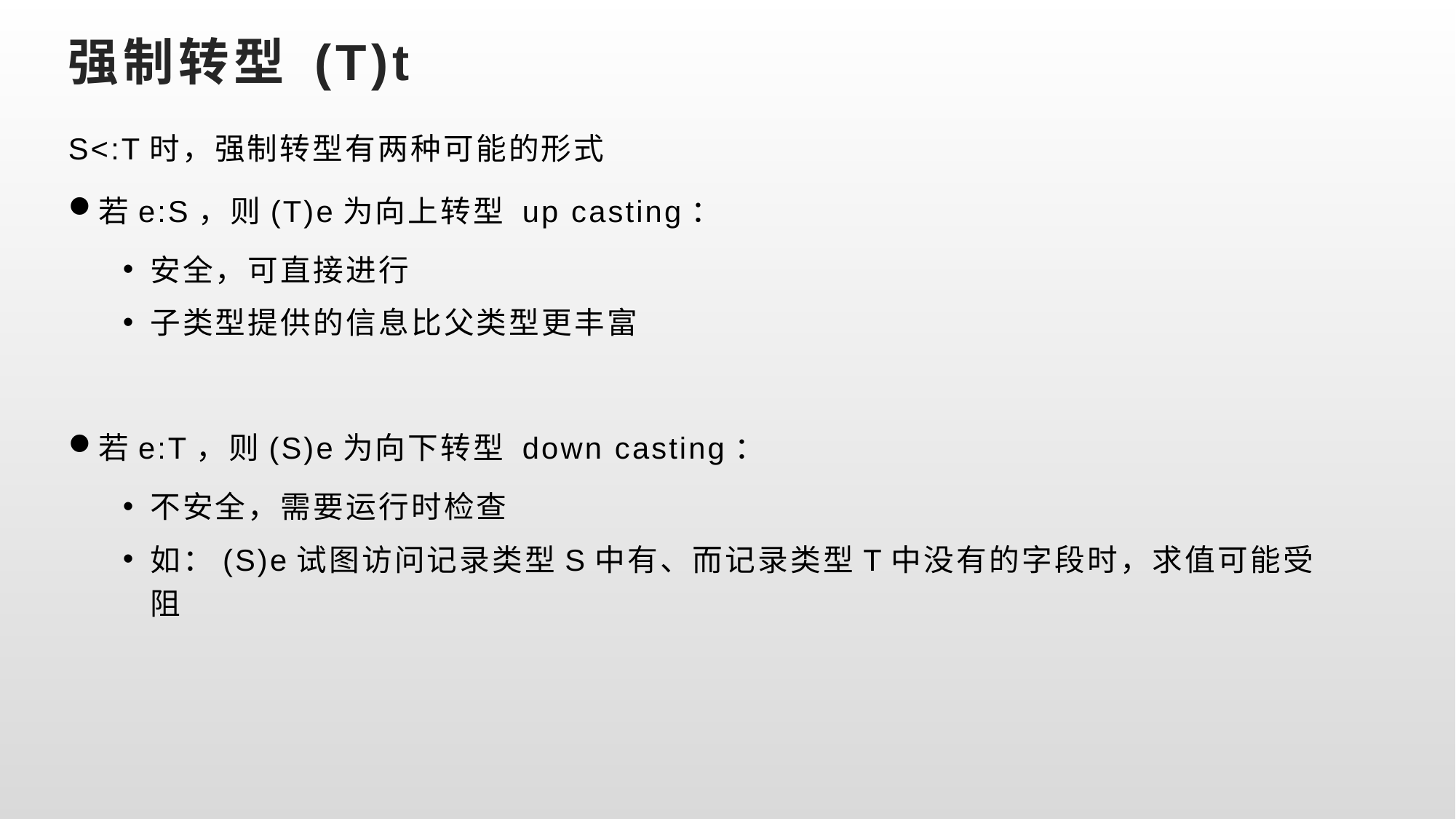

# 强制转型 (T)t
S<:T时，强制转型有两种可能的形式
若e:S，则(T)e为向上转型 up casting：
安全，可直接进行
子类型提供的信息比父类型更丰富

若e:T，则(S)e为向下转型 down casting：
不安全，需要运行时检查
如：(S)e试图访问记录类型S中有、而记录类型T中没有的字段时，求值可能受阻